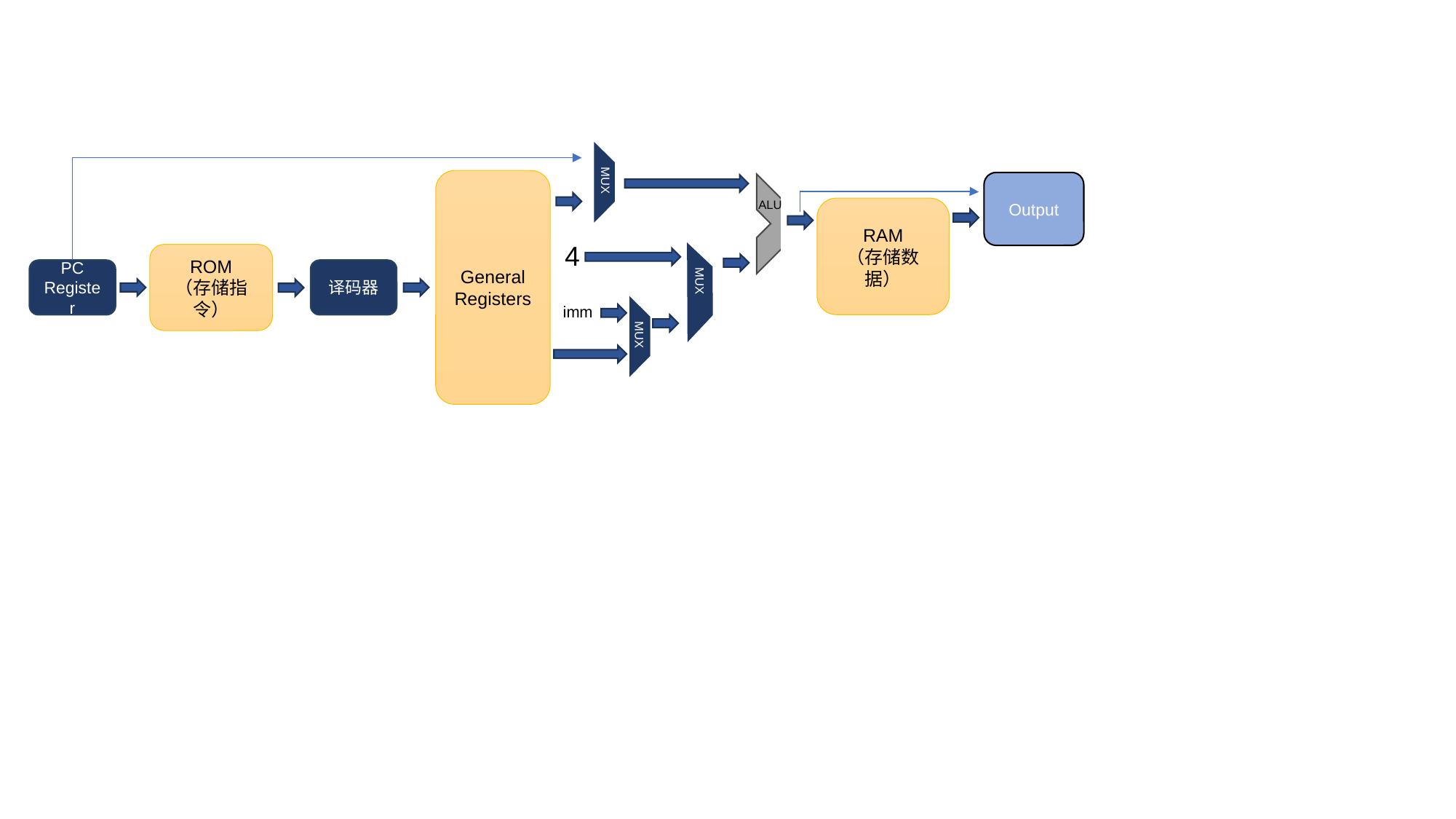

MUX
General Registers
Output

ALU

RAM
（存储数据）

4
ROM
（存储指令）

MUX
译码器
PC
Register

imm

MUX